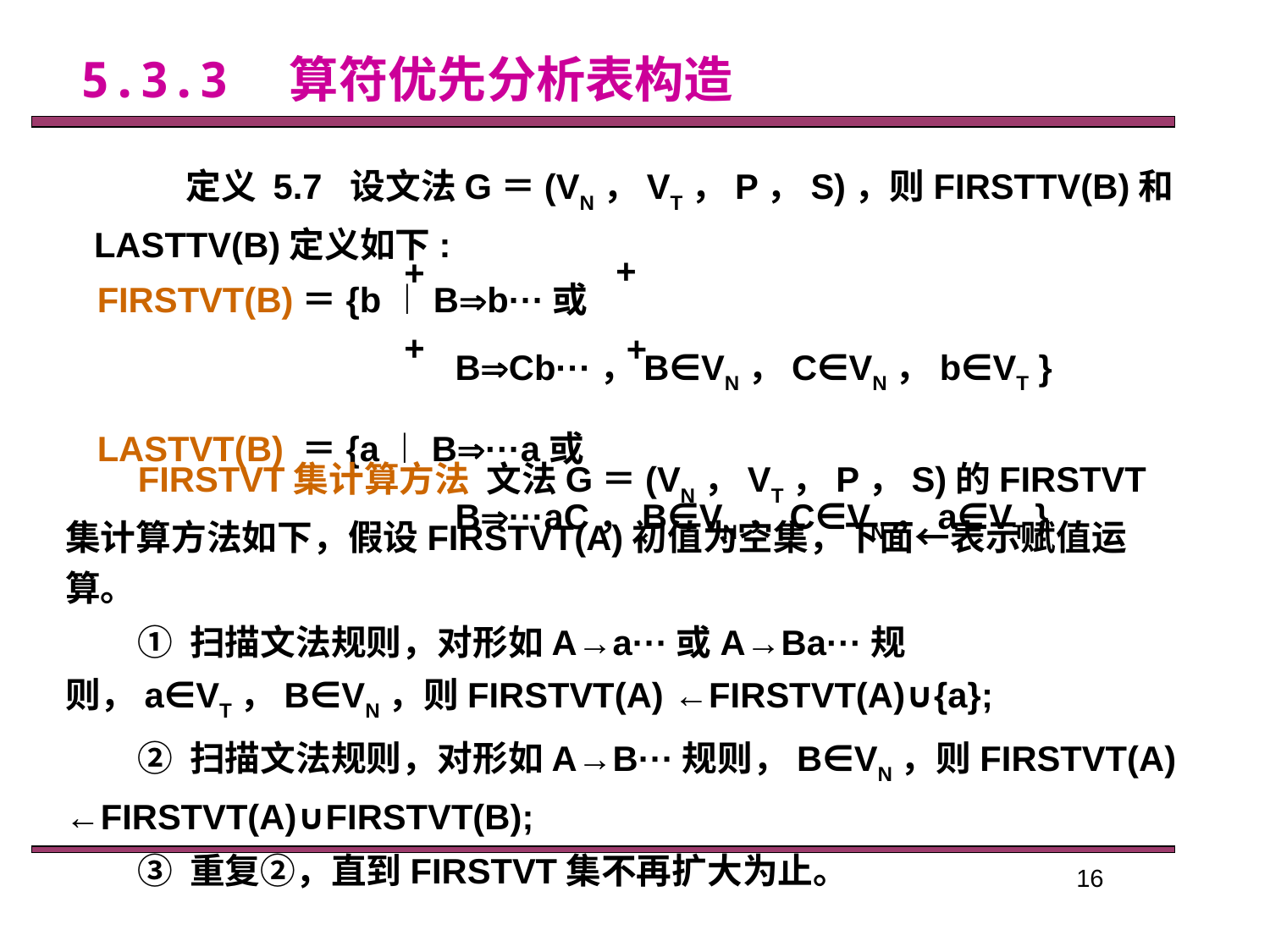

# 5.3.3　算符优先分析表构造
定义 5.7  设文法G＝(VN，VT，P，S)，则FIRSTTV(B)和LASTTV(B)定义如下:
+
+
FIRSTVT(B)＝{b︱B⇒b···或B⇒Cb···，B∈VN，C∈VN，b∈VT }
LASTVT(B) ＝{a︱B⇒···a或B⇒···aC，B∈VN，C∈VN，a∈VT }
+
+
FIRSTVT集计算方法  文法G＝(VN，VT，P，S)的FIRSTVT集计算方法如下，假设FIRSTVT(A)初值为空集，下面←表示赋值运算。
① 扫描文法规则，对形如A→a···或A→Ba···规则，a∈VT，B∈VN，则FIRSTVT(A) ←FIRSTVT(A)∪{a};
② 扫描文法规则，对形如A→B···规则，B∈VN，则FIRSTVT(A) ←FIRSTVT(A)∪FIRSTVT(B);
③ 重复②，直到FIRSTVT集不再扩大为止。

16